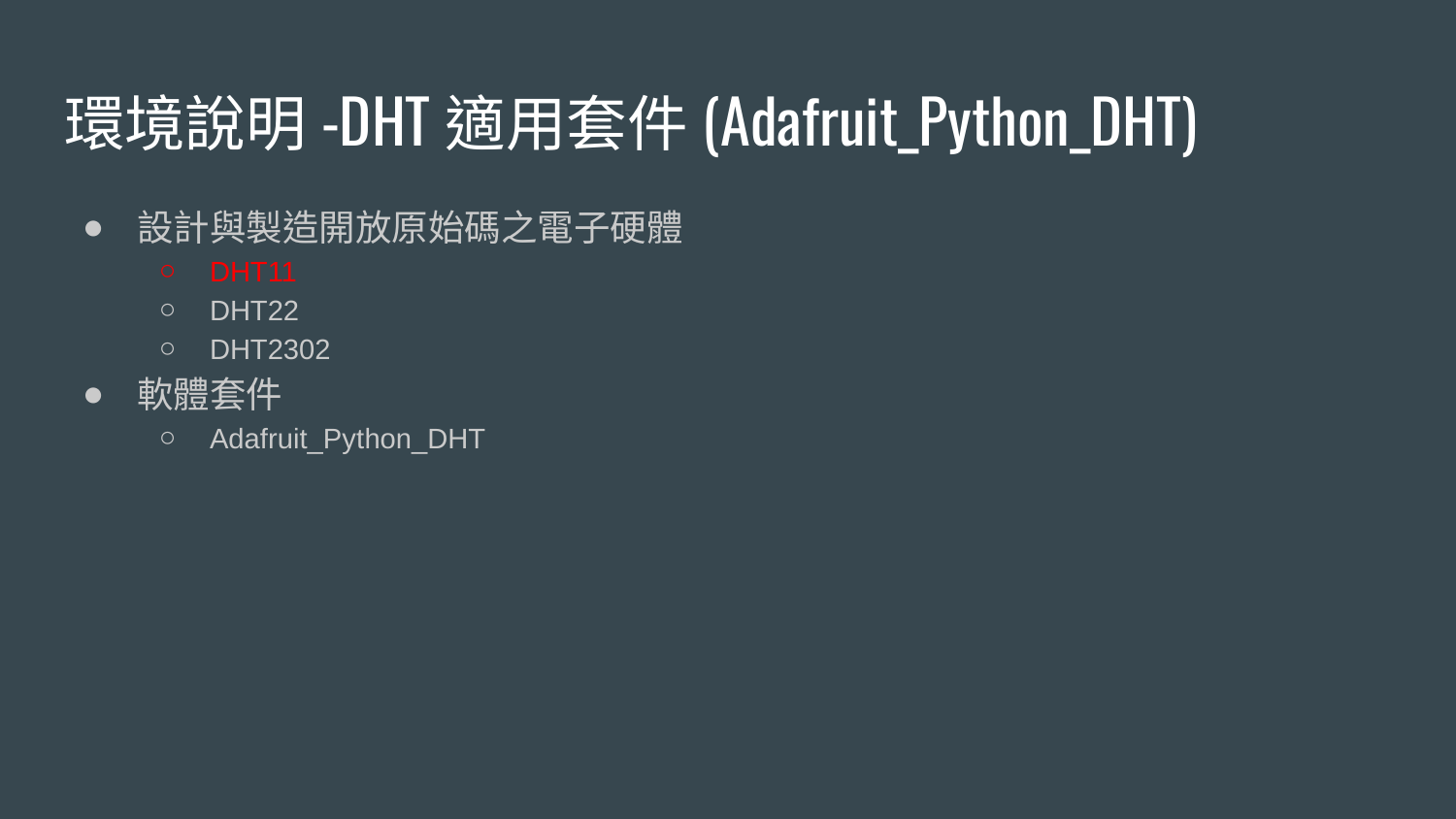

# 環境說明-DHT適用套件(Adafruit_Python_DHT)
設計與製造開放原始碼之電子硬體
DHT11
DHT22
DHT2302
軟體套件
Adafruit_Python_DHT